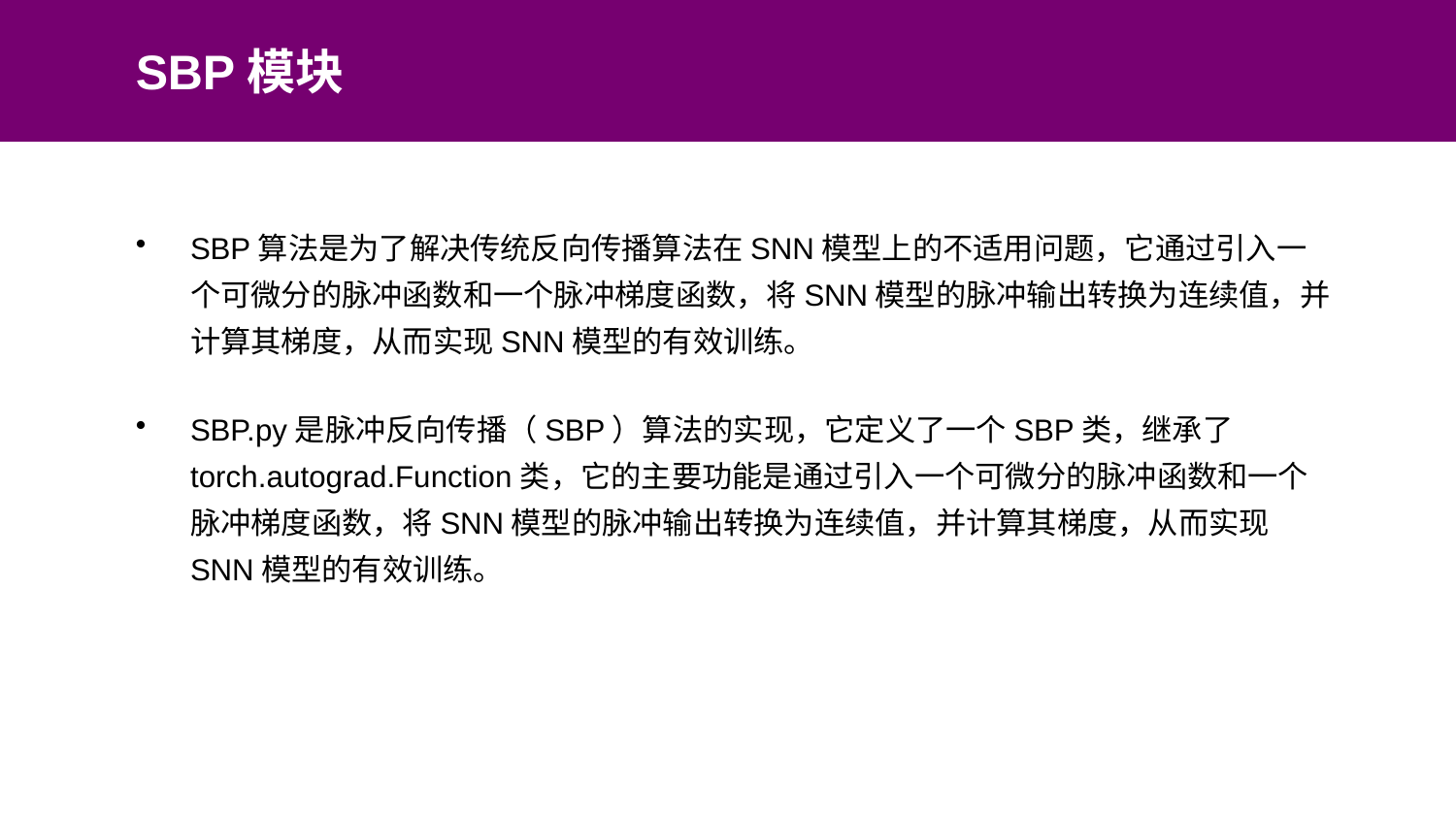

SBP模块
SBP算法是为了解决传统反向传播算法在SNN模型上的不适用问题，它通过引入一个可微分的脉冲函数和一个脉冲梯度函数，将SNN模型的脉冲输出转换为连续值，并计算其梯度，从而实现SNN模型的有效训练。
SBP.py是脉冲反向传播（SBP）算法的实现，它定义了一个SBP类，继承了torch.autograd.Function类，它的主要功能是通过引入一个可微分的脉冲函数和一个脉冲梯度函数，将SNN模型的脉冲输出转换为连续值，并计算其梯度，从而实现SNN模型的有效训练。